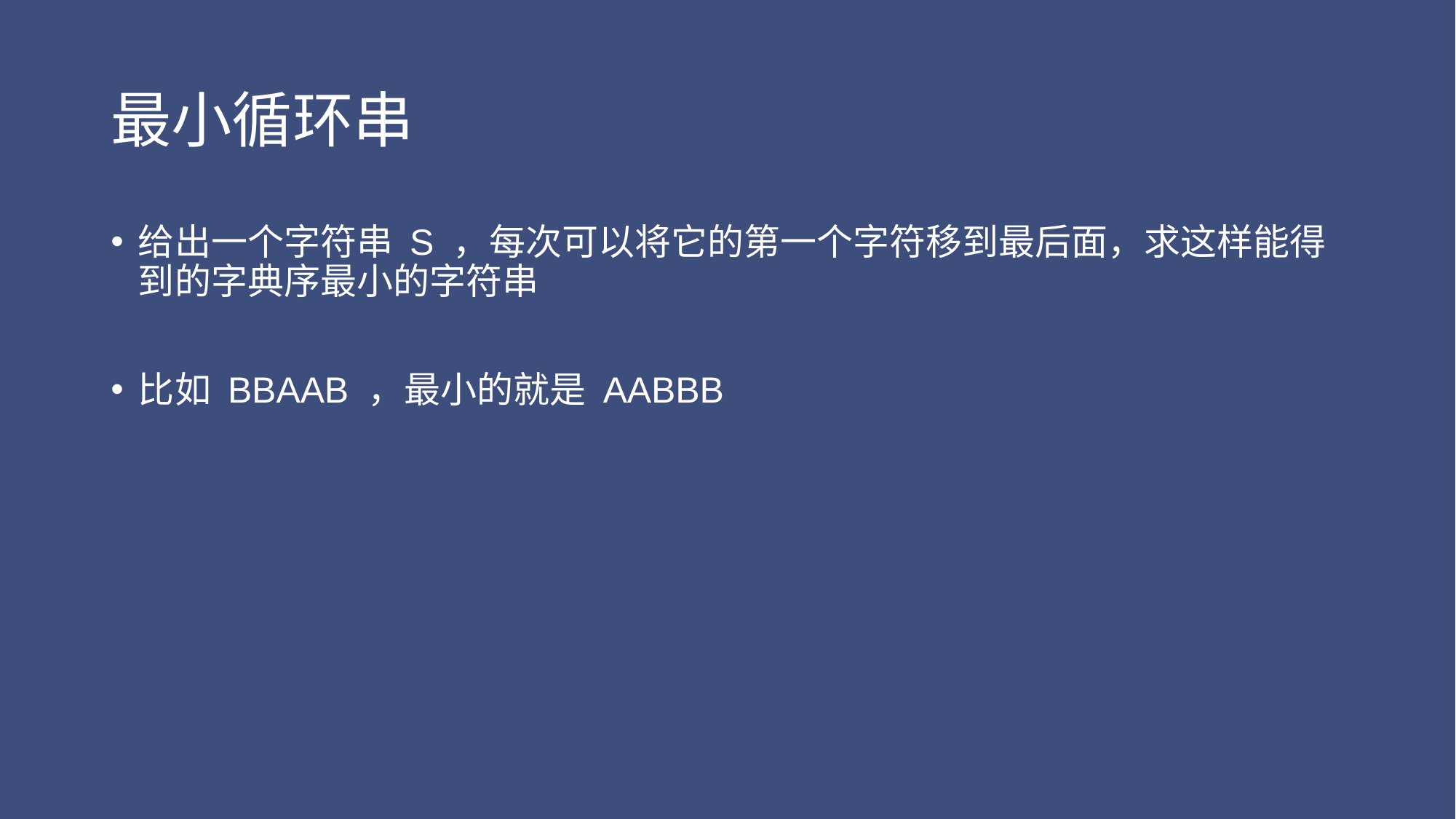

# 最小循环串
给出一个字符串 S ，每次可以将它的第一个字符移到最后面，求这样能得到的字典序最小的字符串

比如 BBAAB ，最小的就是 AABBB